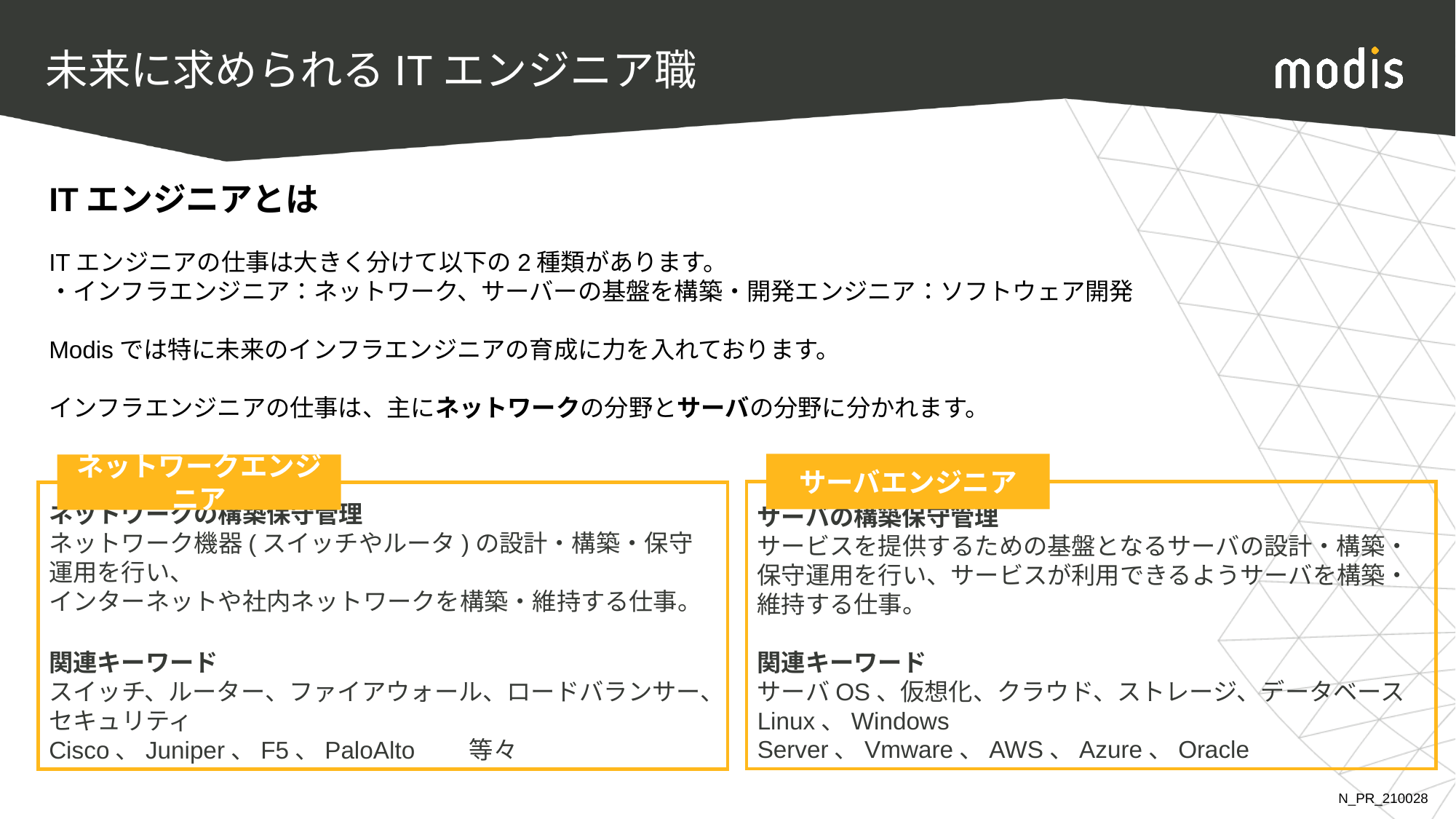

# 未来に求められるITエンジニア職
ITエンジニアとは

ITエンジニアの仕事は大きく分けて以下の2種類があります。
・インフラエンジニア：ネットワーク、サーバーの基盤を構築・開発エンジニア：ソフトウェア開発

Modisでは特に未来のインフラエンジニアの育成に力を入れております。

インフラエンジニアの仕事は、主にネットワークの分野とサーバの分野に分かれます。
サーバエンジニア
ネットワークエンジニア
サーバの構築保守管理
サービスを提供するための基盤となるサーバの設計・構築・保守運用を行い、サービスが利用できるようサーバを構築・維持する仕事。

関連キーワード
サーバOS、仮想化、クラウド、ストレージ、データベース
Linux、Windows Server、Vmware、AWS、Azure、Oracle
ネットワークの構築保守管理
ネットワーク機器(スイッチやルータ)の設計・構築・保守運用を行い、
インターネットや社内ネットワークを構築・維持する仕事。

関連キーワード
スイッチ、ルーター、ファイアウォール、ロードバランサー、セキュリティ
Cisco、Juniper、F5、PaloAlto　　等々
N_PR_210028